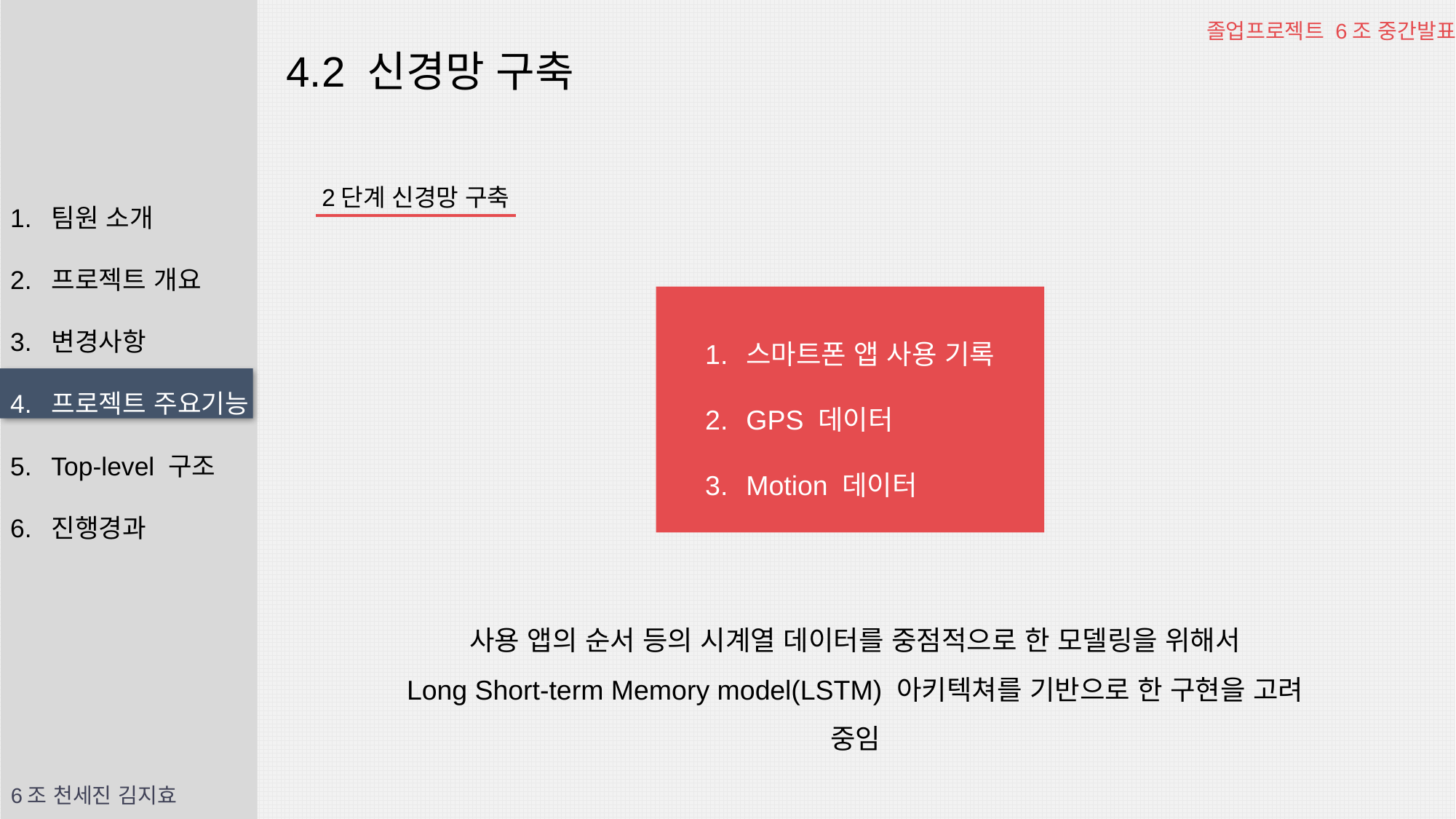

졸업프로젝트 6조 중간발표
4.2 신경망 구축
팀원 소개
프로젝트 개요
변경사항
프로젝트 주요기능
Top-level 구조
진행경과

2단계 신경망 구축

스마트폰 앱 사용 기록
GPS 데이터
Motion 데이터
사용 앱의 순서 등의 시계열 데이터를 중점적으로 한 모델링을 위해서
Long Short-term Memory model(LSTM) 아키텍쳐를 기반으로 한 구현을 고려 중임
6조 천세진 김지효